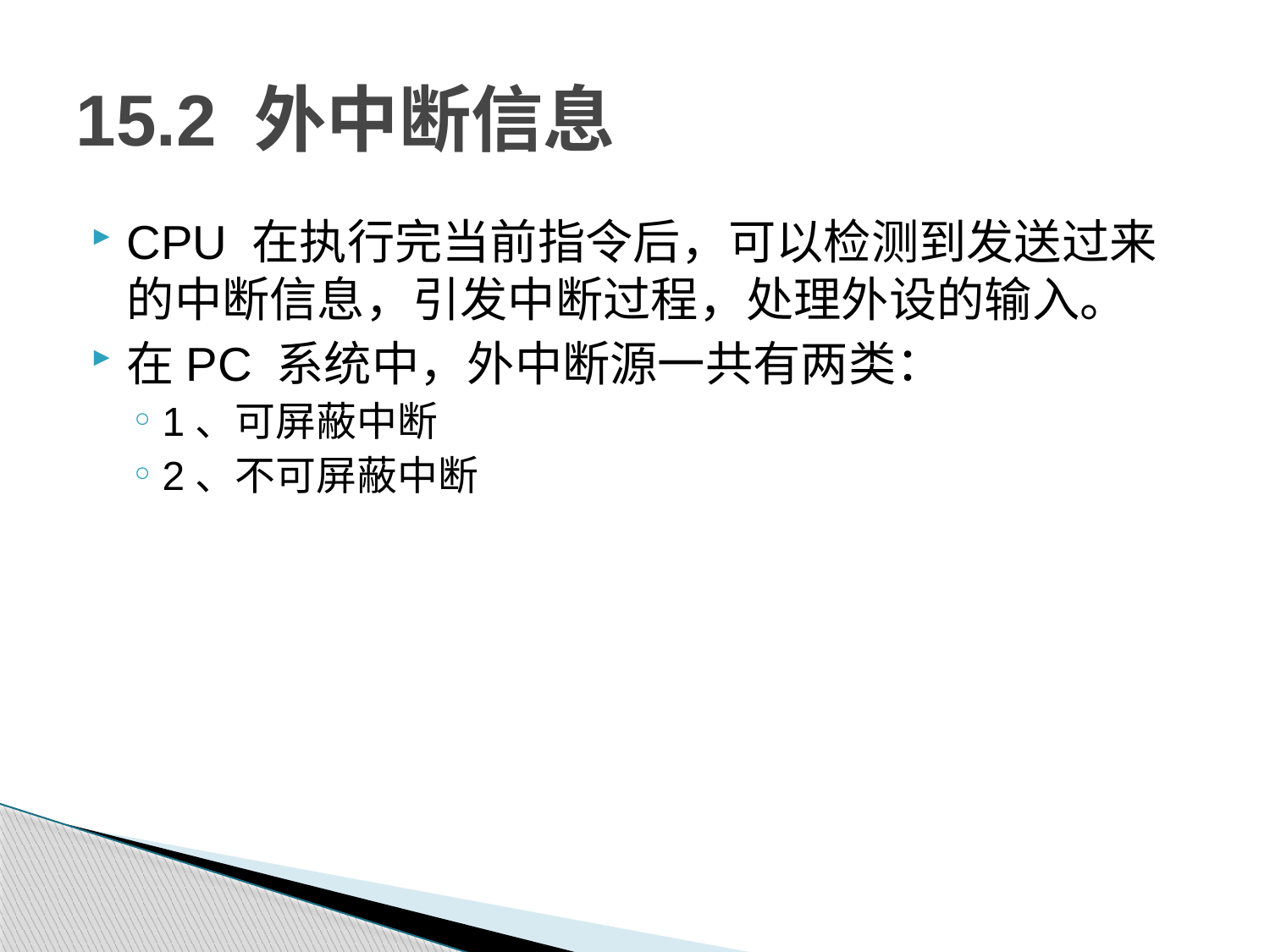

# 15.2 外中断信息
CPU 在执行完当前指令后，可以检测到发送过来的中断信息，引发中断过程，处理外设的输入。
在PC 系统中，外中断源一共有两类：
1、可屏蔽中断
2、不可屏蔽中断